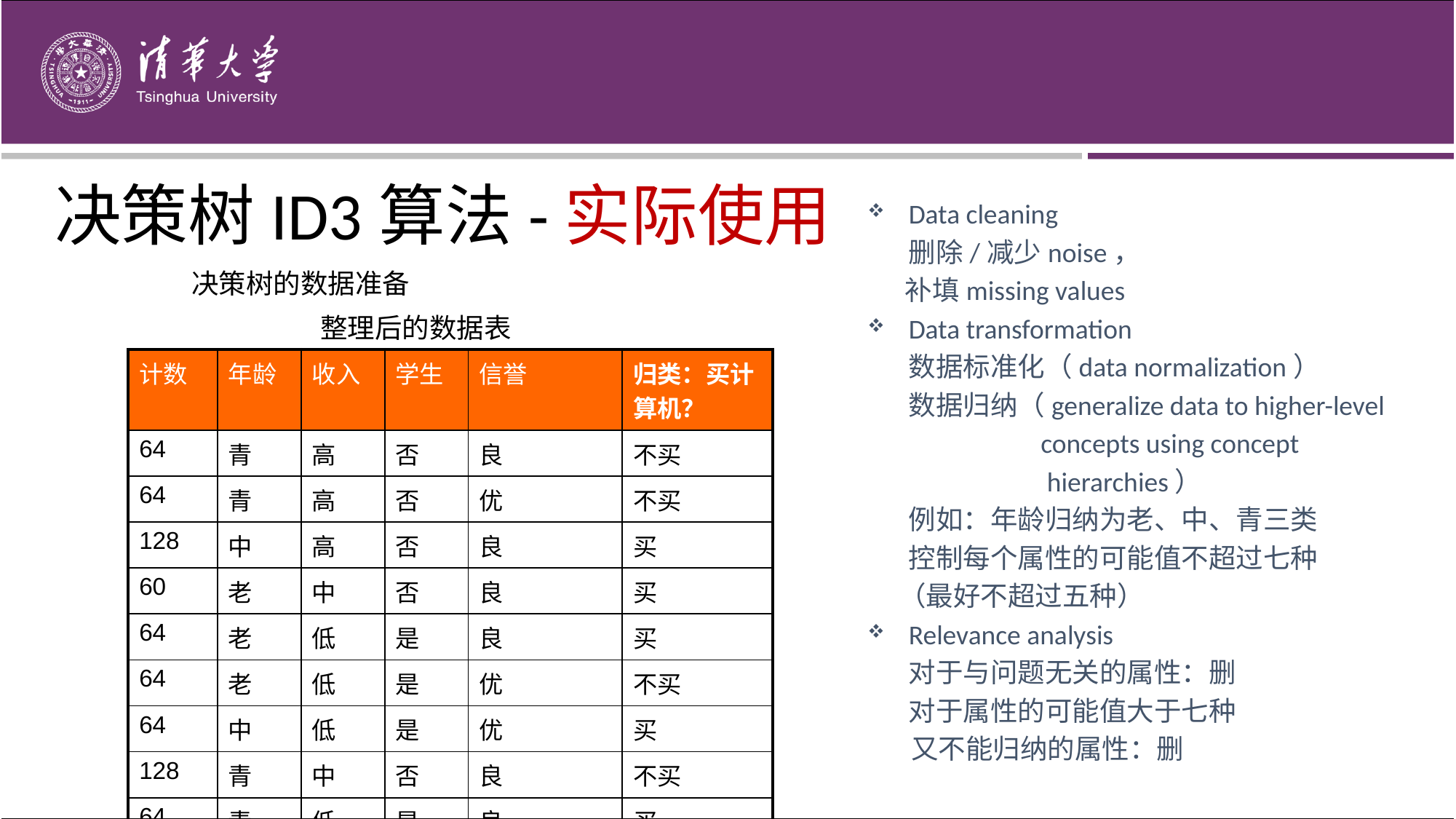

决策树ID3算法-实际使用
Data cleaning
	删除/减少noise，
     补填missing values
Data transformation
	数据标准化（data normalization）
	数据归纳（generalize data to higher-level
                            concepts using concept
                             hierarchies）
	例如：年龄归纳为老、中、青三类
	控制每个属性的可能值不超过七种
    （最好不超过五种）
Relevance analysis
	对于与问题无关的属性：删
	对于属性的可能值大于七种
      又不能归纳的属性：删

决策树的数据准备
整理后的数据表
| 计数 | 年龄 | 收入 | 学生 | 信誉 | 归类：买计算机？ |
| --- | --- | --- | --- | --- | --- |
| 64 | 青 | 高 | 否 | 良 | 不买 |
| 64 | 青 | 高 | 否 | 优 | 不买 |
| 128 | 中 | 高 | 否 | 良 | 买 |
| 60 | 老 | 中 | 否 | 良 | 买 |
| 64 | 老 | 低 | 是 | 良 | 买 |
| 64 | 老 | 低 | 是 | 优 | 不买 |
| 64 | 中 | 低 | 是 | 优 | 买 |
| 128 | 青 | 中 | 否 | 良 | 不买 |
| 64 | 青 | 低 | 是 | 良 | 买 |
| 。。。 |  |  |  |  |  |